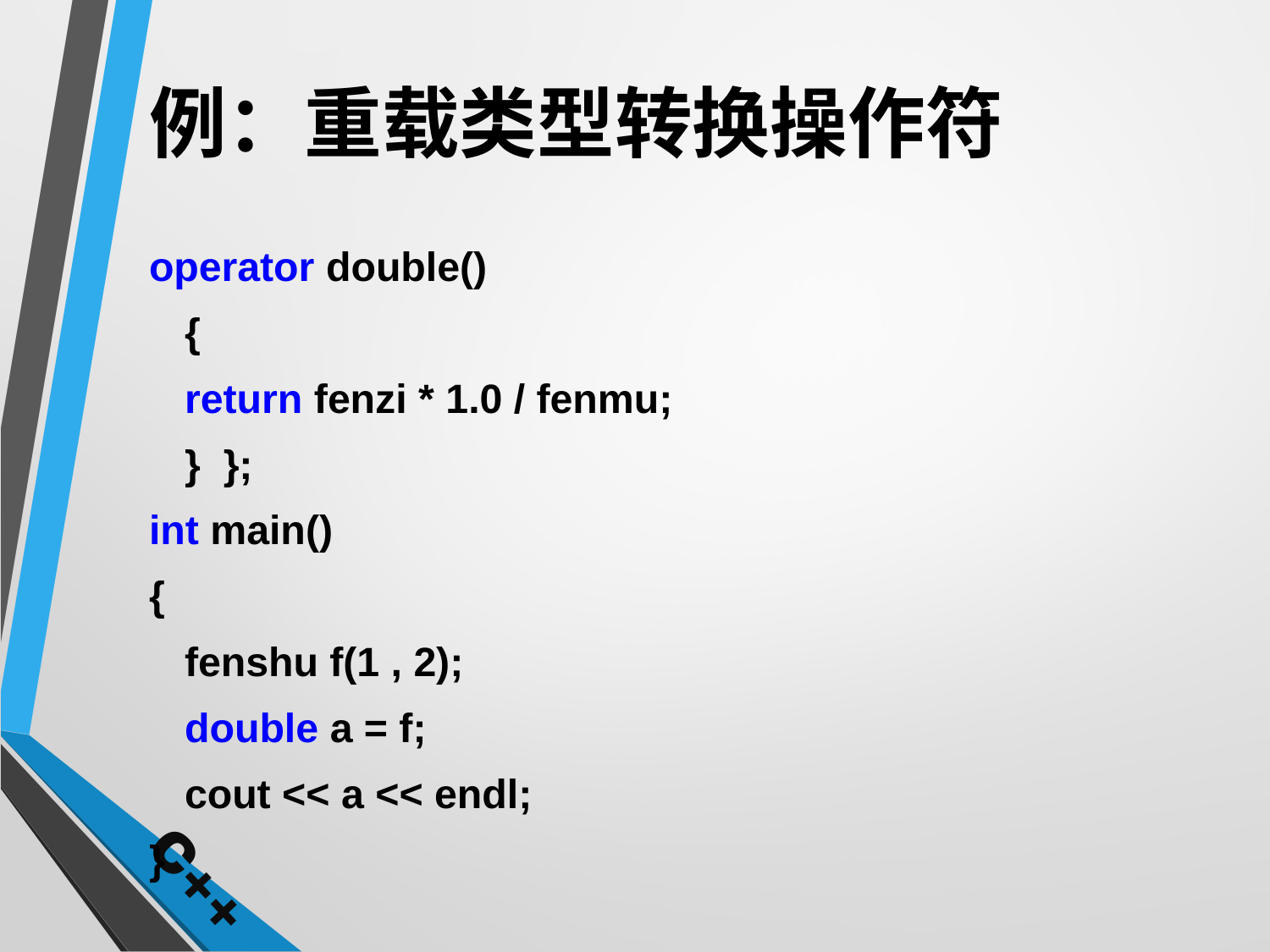

# 例：重载类型转换操作符
operator double()
	{
		return fenzi * 1.0 / fenmu;
	}  };
int main()
{
	fenshu f(1 , 2);
	double a = f;
	cout << a << endl;
}